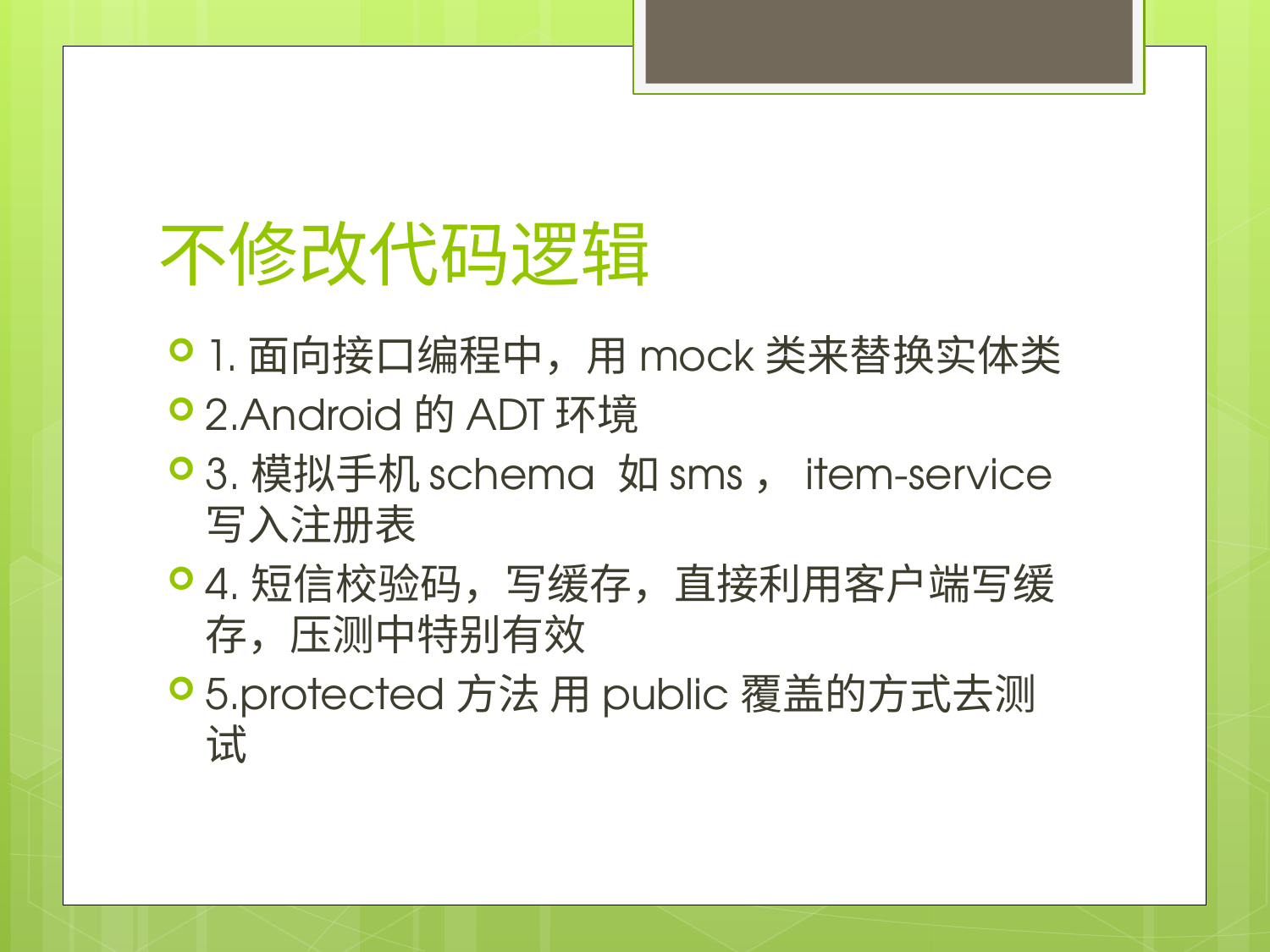

# 不修改代码逻辑
1.面向接口编程中，用mock类来替换实体类
2.Android的ADT环境
3.模拟手机schema 如sms，item-service写入注册表
4.短信校验码，写缓存，直接利用客户端写缓存，压测中特别有效
5.protected方法 用public覆盖的方式去测试